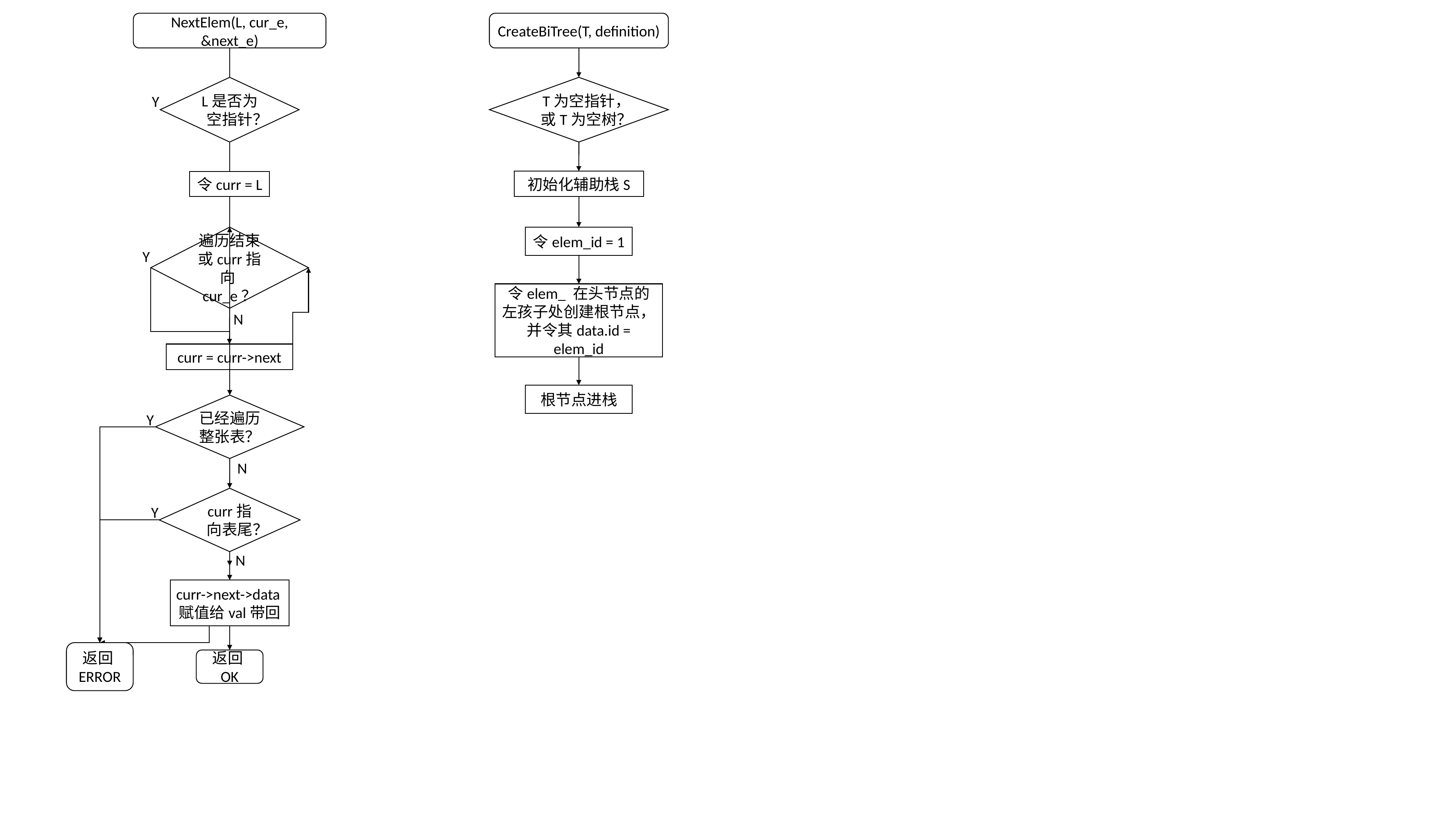

NextElem(L, cur_e, &next_e)
CreateBiTree(T, definition)
L是否为空指针？
T为空指针，或T为空树？
Y
初始化辅助栈S
令curr = L
遍历结束或curr指向cur_e？
令elem_id = 1
Y
令elem_ 在头节点的左孩子处创建根节点，并令其data.id = elem_id
N
curr = curr->next
根节点进栈
已经遍历整张表？
Y
N
curr指向表尾？
Y
N
curr->next->data赋值给val带回
返回ERROR
返回OK